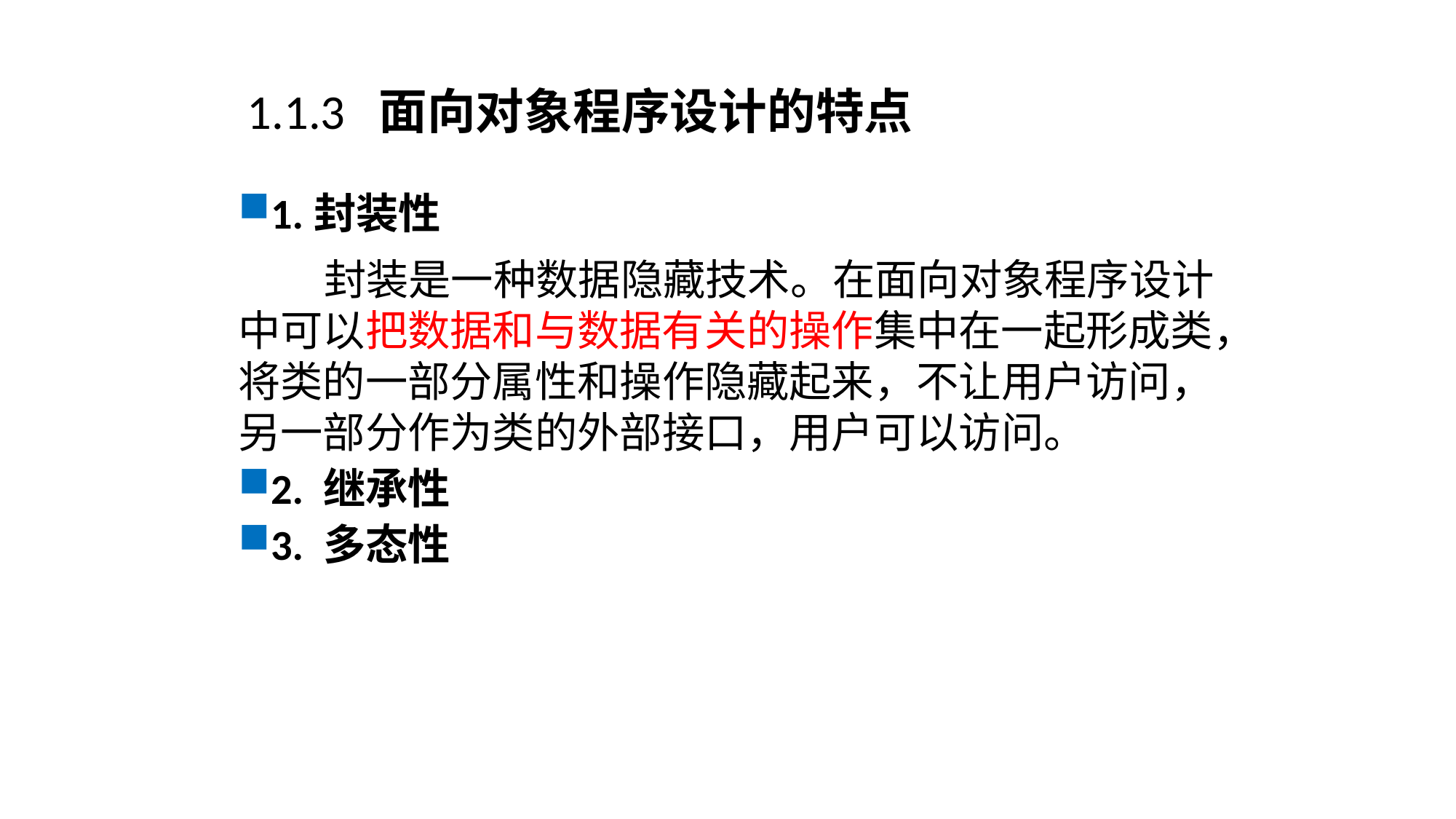

# 1.1.3  面向对象程序设计的特点
1.封装性
        封装是一种数据隐藏技术。在面向对象程序设计中可以把数据和与数据有关的操作集中在一起形成类，将类的一部分属性和操作隐藏起来，不让用户访问，另一部分作为类的外部接口，用户可以访问。
2. 继承性
3. 多态性